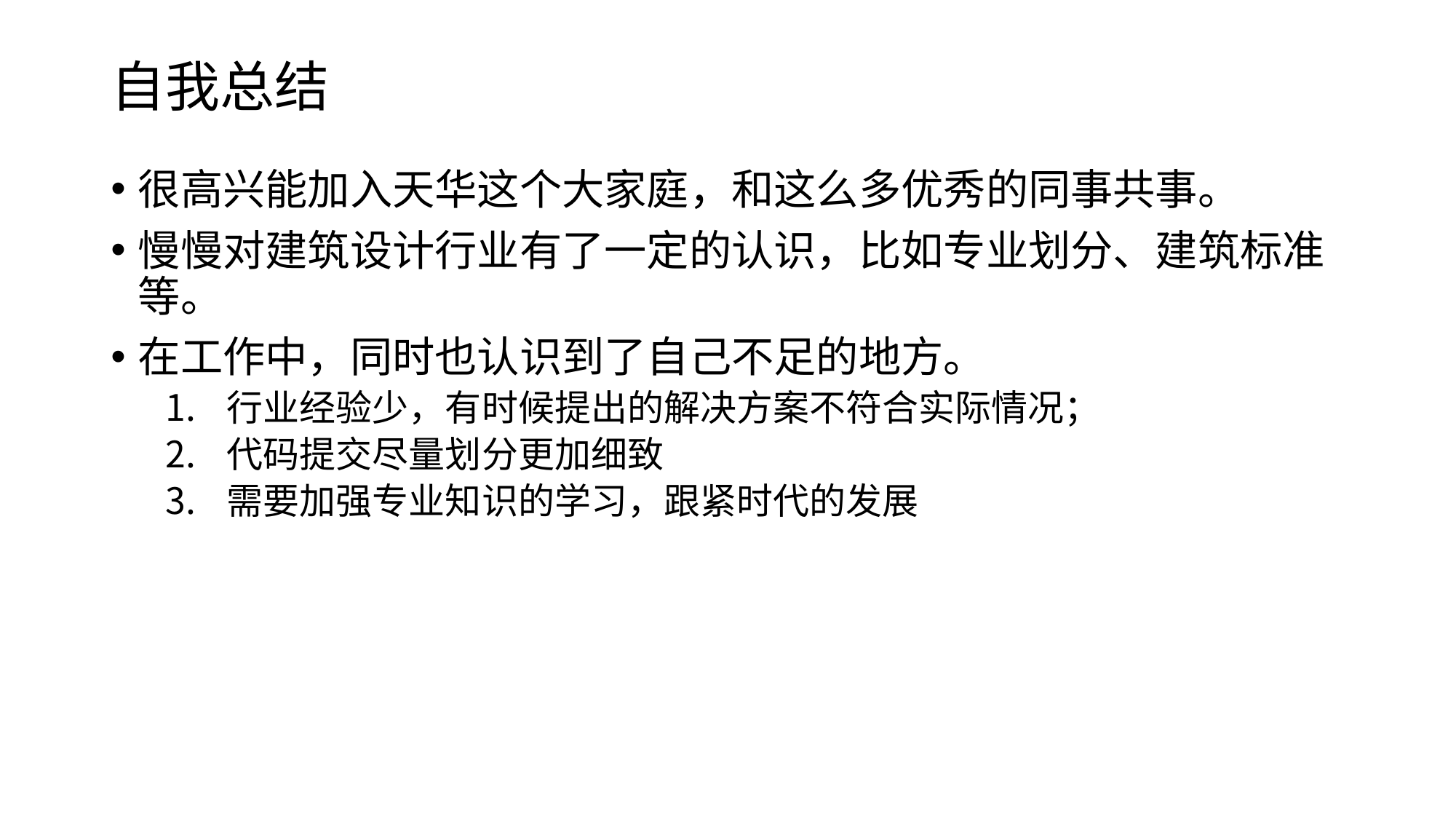

# 自我总结
很高兴能加入天华这个大家庭，和这么多优秀的同事共事。
慢慢对建筑设计行业有了一定的认识，比如专业划分、建筑标准等。
在工作中，同时也认识到了自己不足的地方。
行业经验少，有时候提出的解决方案不符合实际情况；
代码提交尽量划分更加细致
需要加强专业知识的学习，跟紧时代的发展